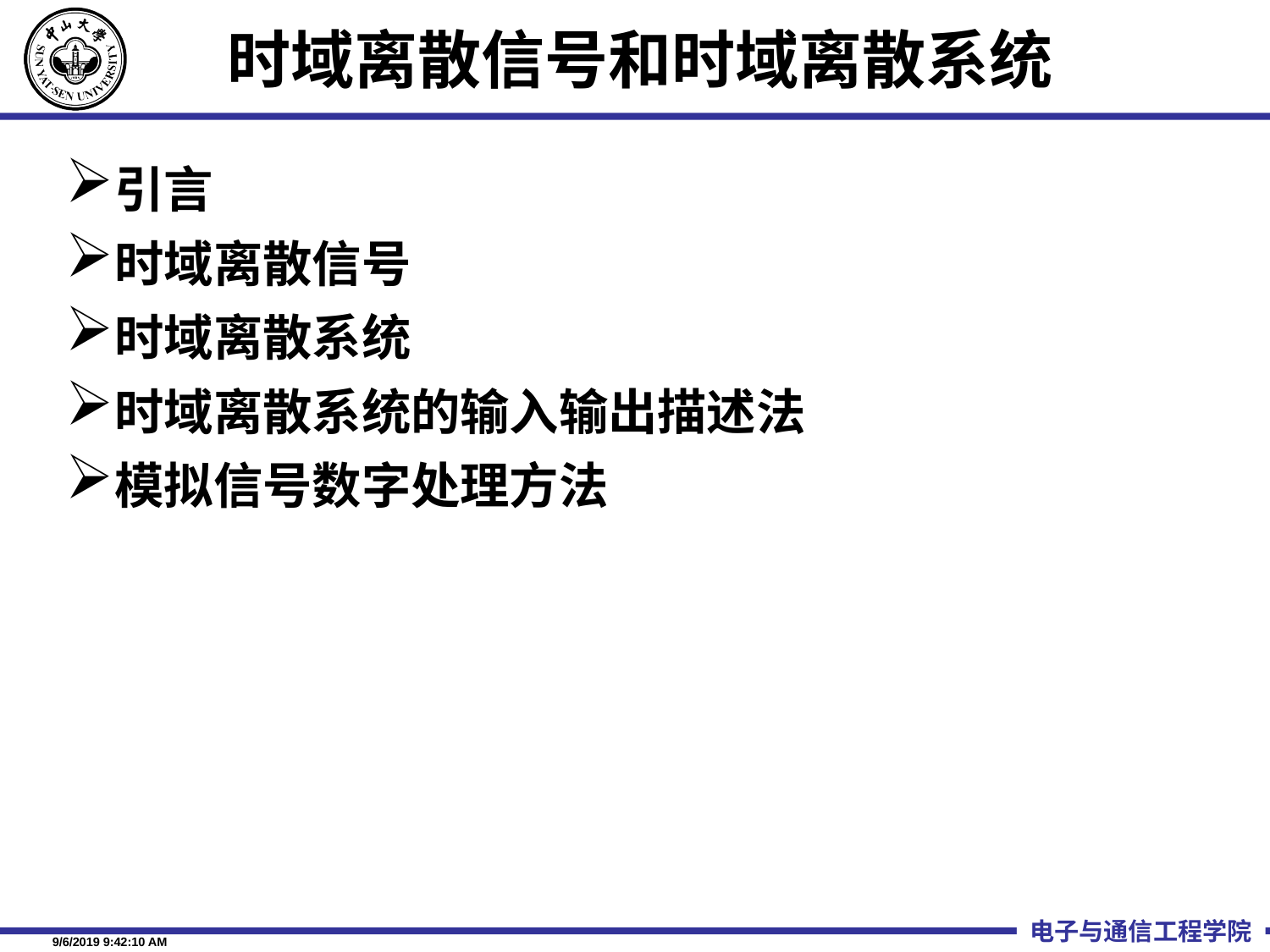

# 时域离散信号和时域离散系统
引言
时域离散信号
时域离散系统
时域离散系统的输入输出描述法
模拟信号数字处理方法